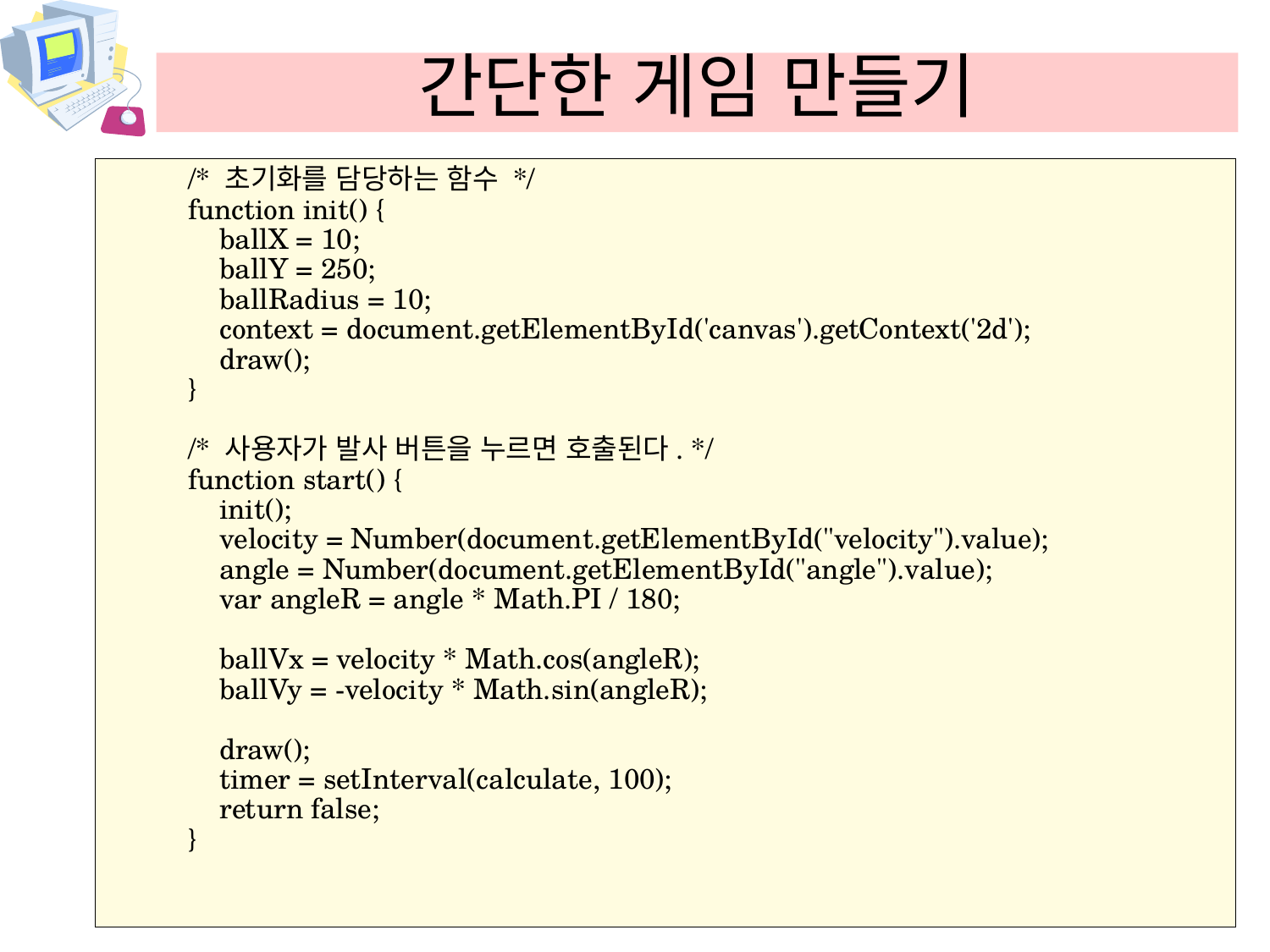

# 간단한 게임 만들기
        /* 초기화를 담당하는 함수 */
        function init() {
            ballX = 10;
            ballY = 250;
            ballRadius = 10;
            context = document.getElementById('canvas').getContext('2d');
            draw();
        }

        /* 사용자가 발사 버튼을 누르면 호출된다. */
        function start() {
            init();
            velocity = Number(document.getElementById("velocity").value);
            angle = Number(document.getElementById("angle").value);
            var angleR = angle * Math.PI / 180;

            ballVx = velocity * Math.cos(angleR);
            ballVy = -velocity * Math.sin(angleR);

            draw();
            timer = setInterval(calculate, 100);
            return false;
        }